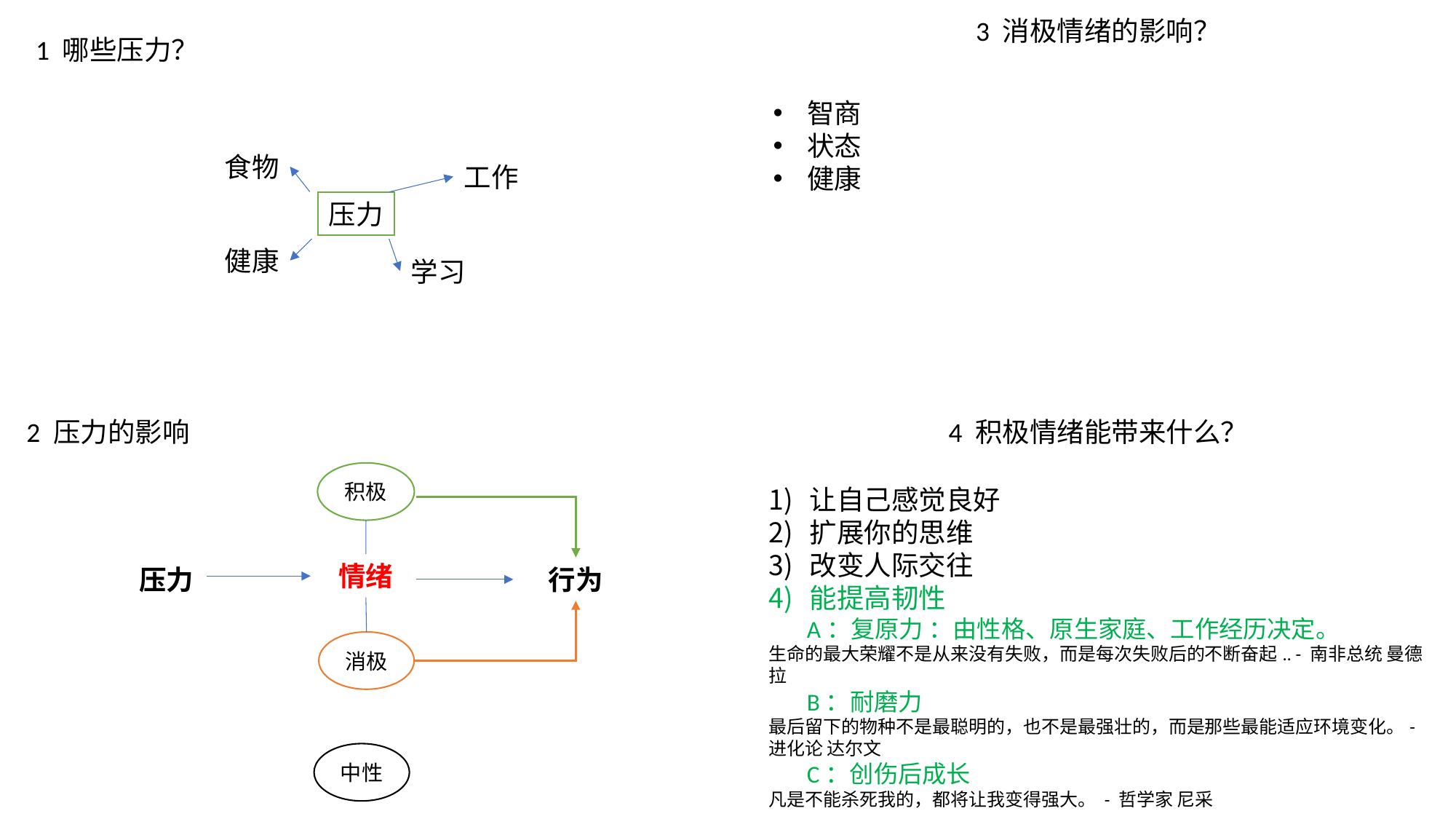

3 消极情绪的影响？
1 哪些压力？
智商
状态
健康
食物
工作
压力
健康
学习
2 压力的影响
4 积极情绪能带来什么？
积极
让自己感觉良好
扩展你的思维
改变人际交往
能提高韧性
       A：复原力 ：由性格、原生家庭、工作经历决定。
生命的最大荣耀不是从来没有失败，而是每次失败后的不断奋起.. - 南非总统 曼德拉
       B：耐磨力
最后留下的物种不是最聪明的，也不是最强壮的，而是那些最能适应环境变化。- 进化论 达尔文
       C：创伤后成长
凡是不能杀死我的，都将让我变得强大。 - 哲学家 尼采
情绪
压力
行为
消极
中性